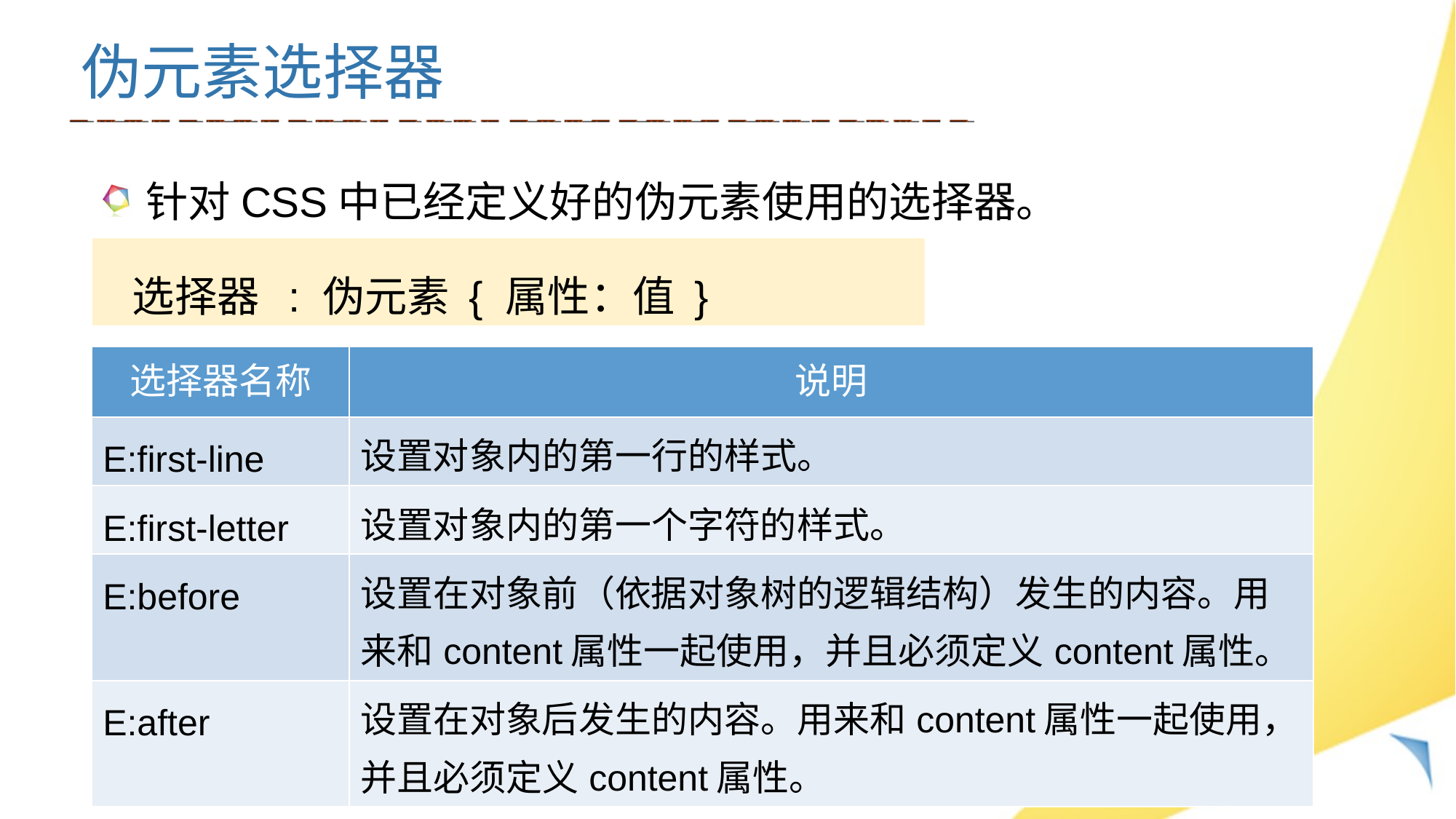

伪元素选择器
针对CSS中已经定义好的伪元素使用的选择器。
  选择器  : 伪元素 { 属性：值 }
| 选择器名称 | 说明 |
| --- | --- |
| E:first-line | 设置对象内的第一行的样式。 |
| E:first-letter | 设置对象内的第一个字符的样式。 |
| E:before | 设置在对象前（依据对象树的逻辑结构）发生的内容。用来和content属性一起使用，并且必须定义content属性。 |
| E:after | 设置在对象后发生的内容。用来和content属性一起使用，并且必须定义content属性。 |